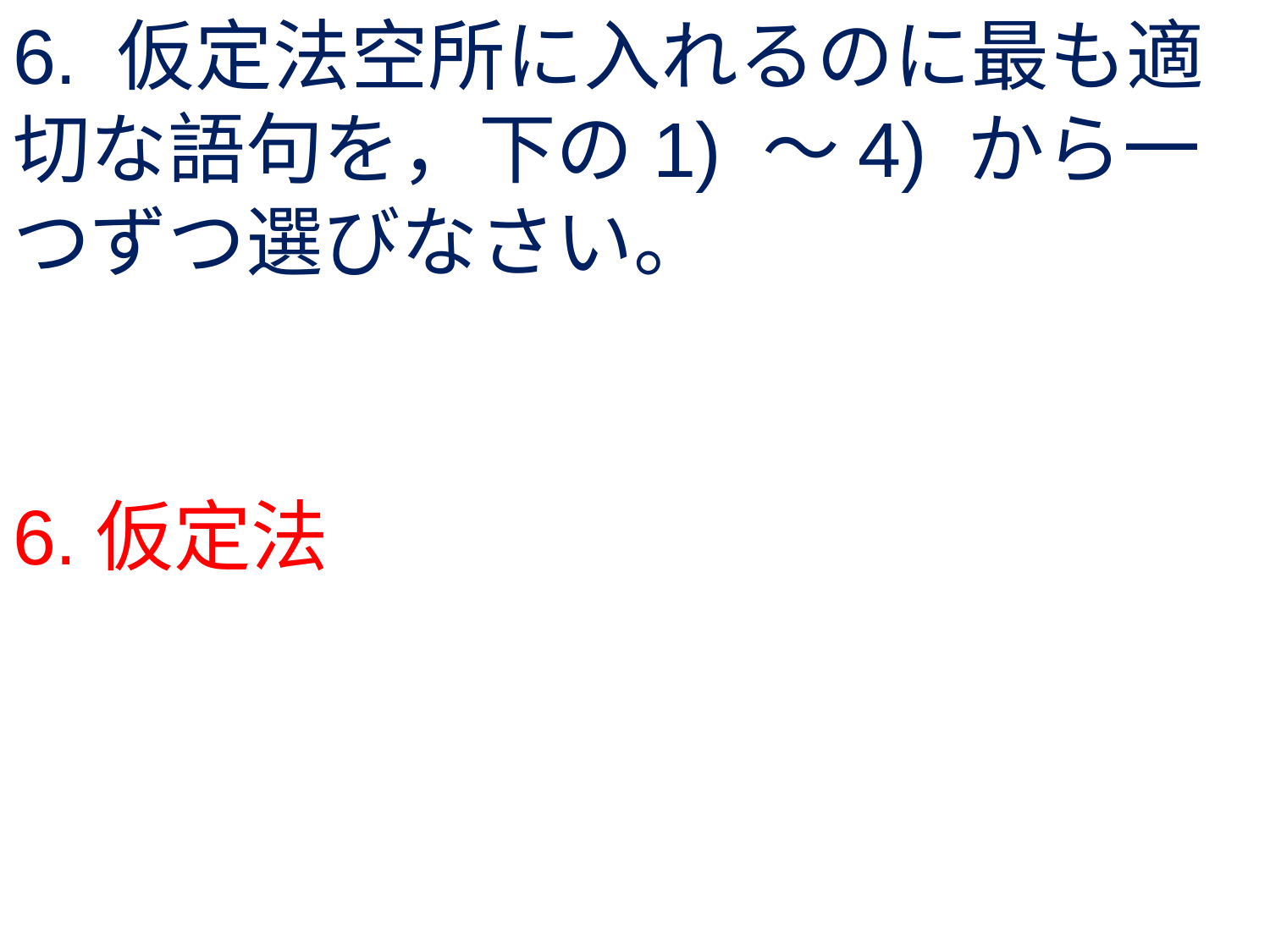

# 6. 仮定法空所に入れるのに最も適切な語句を，下の1) 〜4) から一つずつ選びなさい。
6.仮定法